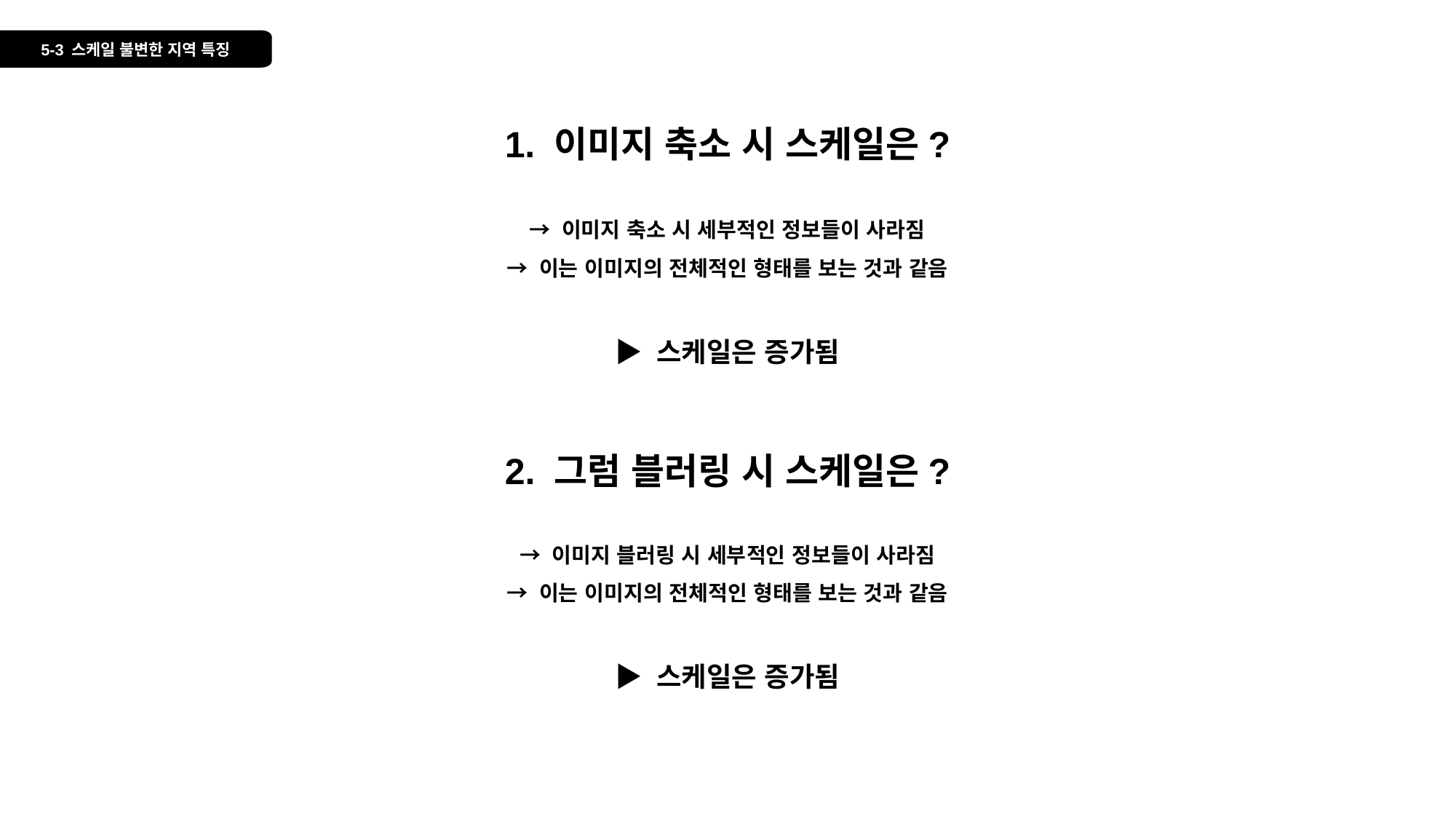

5-3 스케일 불변한 지역 특징
1. 이미지 축소 시 스케일은?
→ 이미지 축소 시 세부적인 정보들이 사라짐
→ 이는 이미지의 전체적인 형태를 보는 것과 같음

▶ 스케일은 증가됨
2. 그럼 블러링 시 스케일은?
→ 이미지 블러링 시 세부적인 정보들이 사라짐
→ 이는 이미지의 전체적인 형태를 보는 것과 같음

▶ 스케일은 증가됨